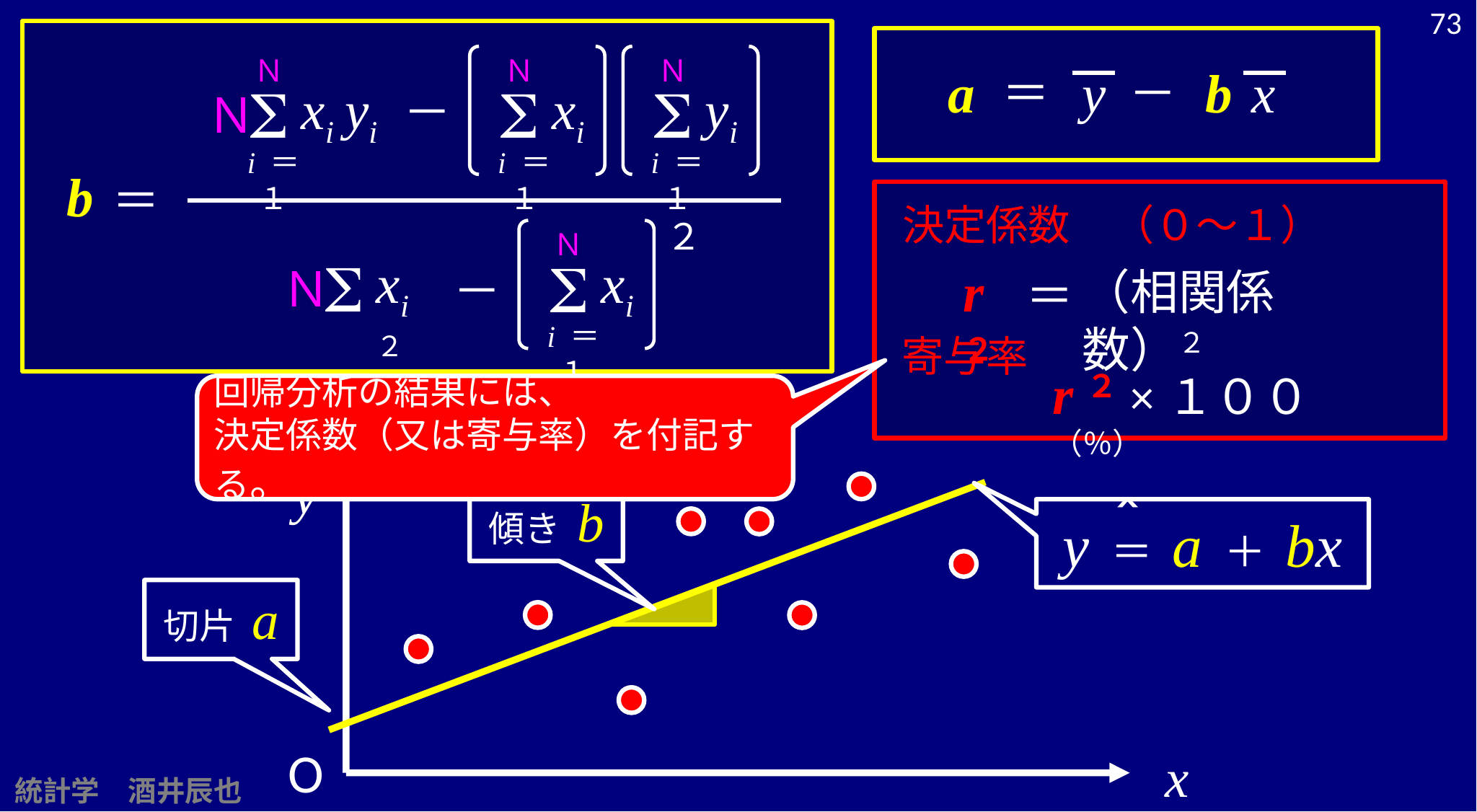

73

Ｎ

Ｎ

Ｎ
a
y
b
x
＝
－
Σ
Σ
Σ
xi yi
xi
yi
－
Ｎ
i ＝１
i ＝１
i ＝１
b
＝

決定係数　（０～１）
２

Ｎ
Σ
Σ
xi２
xi
r２
Ｎ
－
（相関係数）２
＝
i ＝１
寄与率
r２×１００ （％）
回帰分析の結果には、
決定係数（又は寄与率）を付記する。
y

傾き b
＾
y ＝ a ＋ bx

切片 a

O
x
統計学　酒井辰也